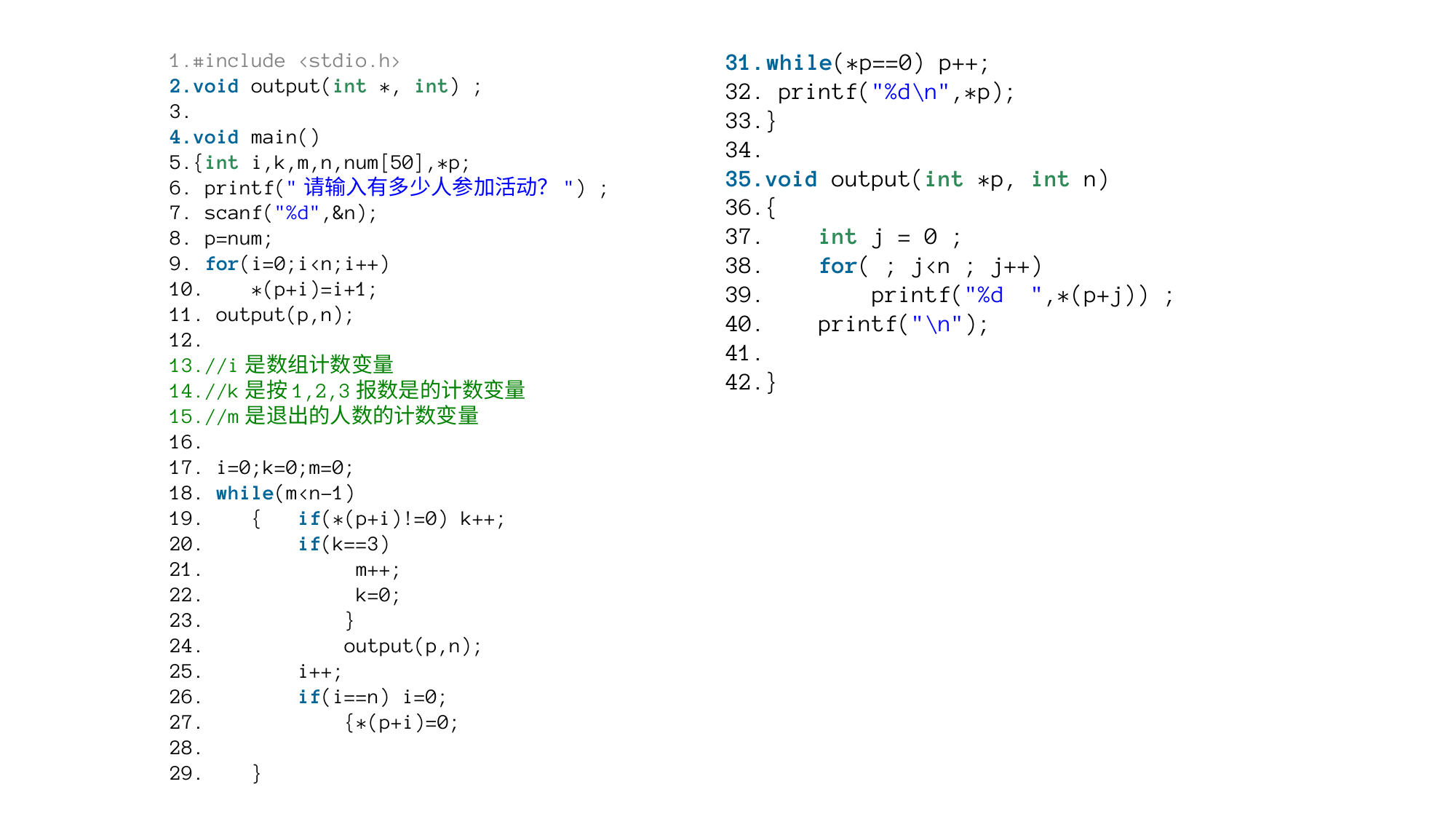

#include <stdio.h>
void output(int *, int) ;

void main()
{int i,k,m,n,num[50],*p;
 printf("请输入有多少人参加活动？") ;
 scanf("%d",&n);
 p=num;
 for(i=0;i<n;i++)
    *(p+i)=i+1;
 output(p,n);

//i是数组计数变量
//k是按1,2,3报数是的计数变量
//m是退出的人数的计数变量

 i=0;k=0;m=0;
 while(m<n-1)
    {   if(*(p+i)!=0) k++;
        if(k==3)
             m++;
             k=0;
            }
            output(p,n);
        i++;
        if(i==n) i=0;
            {*(p+i)=0;

    }
while(*p==0) p++;
 printf("%d\n",*p);
}

void output(int *p, int n)
{
    int j = 0 ;
    for( ; j<n ; j++)
        printf("%d  ",*(p+j)) ;
    printf("\n");

}